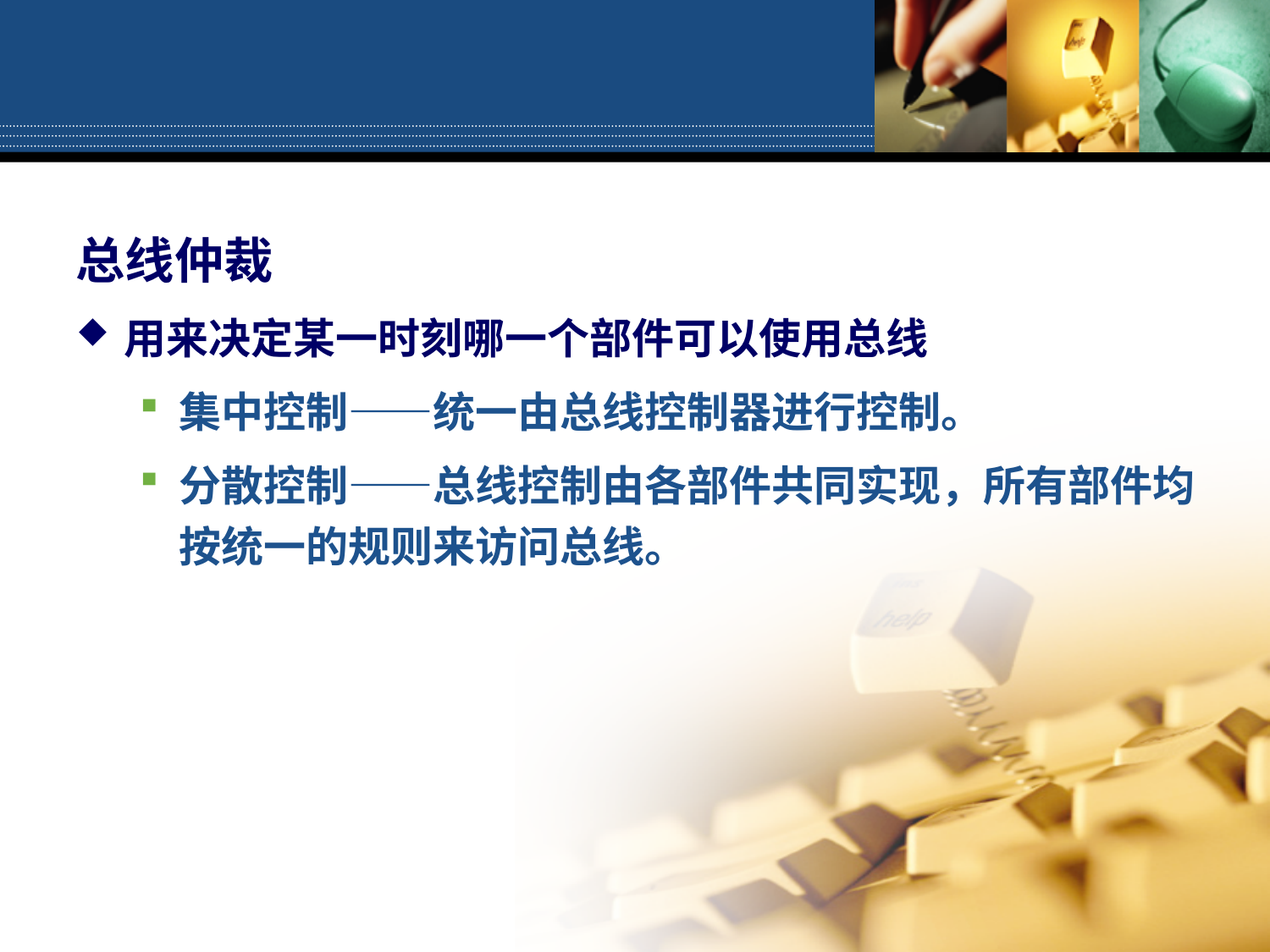

总线仲裁
用来决定某一时刻哪一个部件可以使用总线
集中控制——统一由总线控制器进行控制。
分散控制——总线控制由各部件共同实现，所有部件均按统一的规则来访问总线。